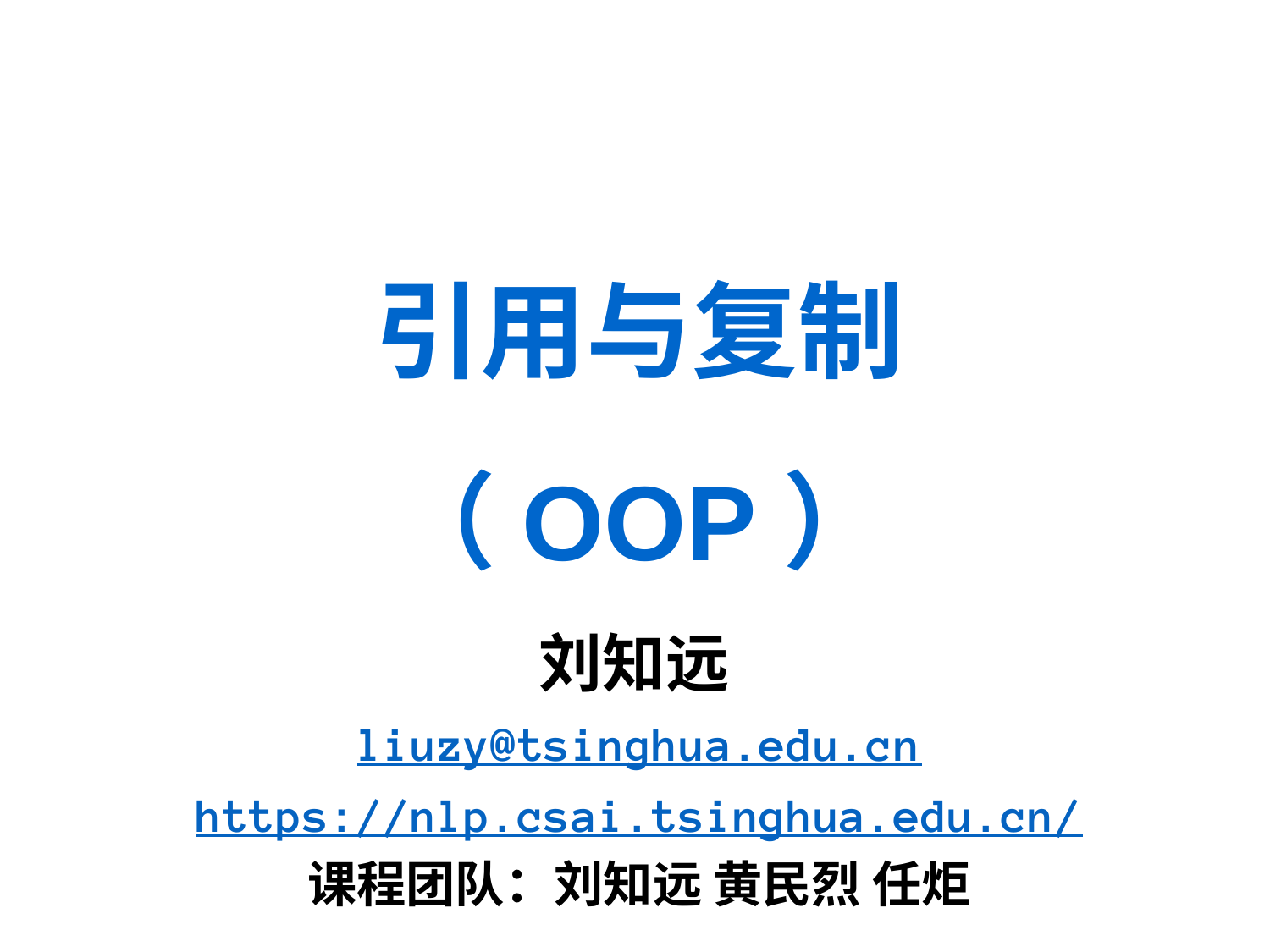

# 引用与复制 （OOP）
刘知远
liuzy@tsinghua.edu.cn
https://nlp.csai.tsinghua.edu.cn/
课程团队：刘知远 黄民烈 任炬